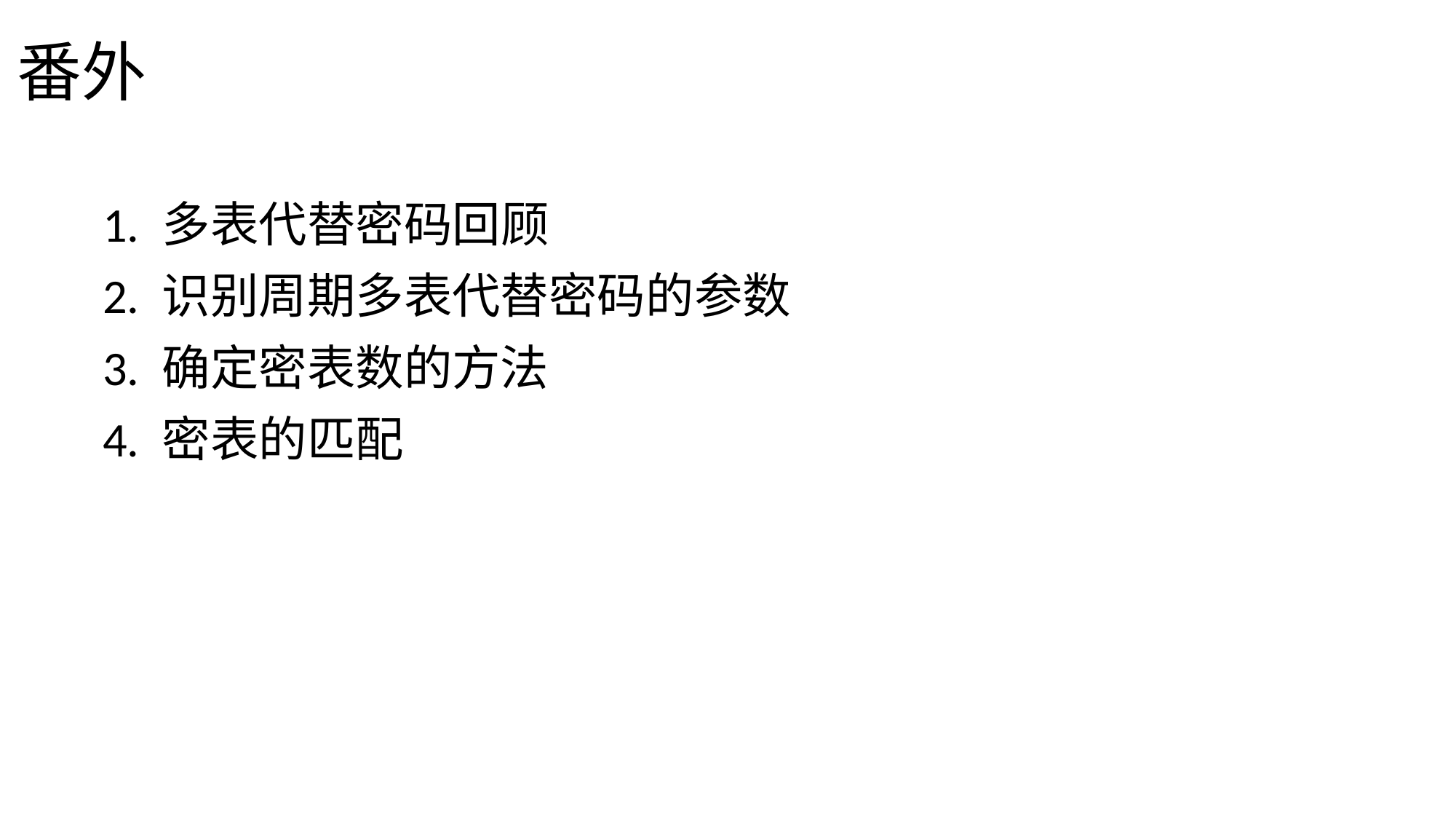

# 番外
1. 多表代替密码回顾
2. 识别周期多表代替密码的参数
3. 确定密表数的方法
4. 密表的匹配